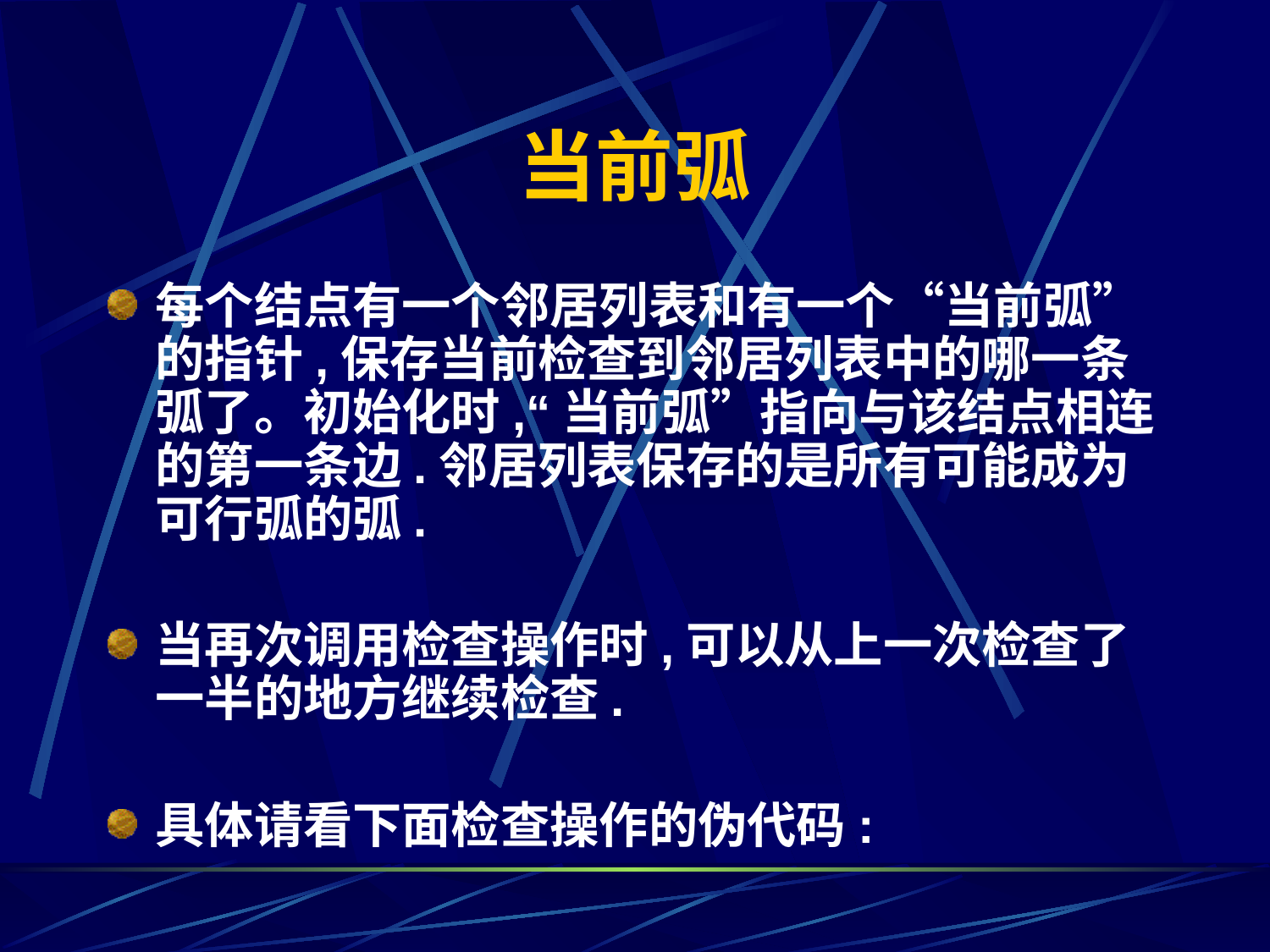

# 当前弧
每个结点有一个邻居列表和有一个“当前弧”的指针,保存当前检查到邻居列表中的哪一条弧了。初始化时,“当前弧”指向与该结点相连的第一条边.邻居列表保存的是所有可能成为可行弧的弧.

当再次调用检查操作时,可以从上一次检查了一半的地方继续检查.

具体请看下面检查操作的伪代码: